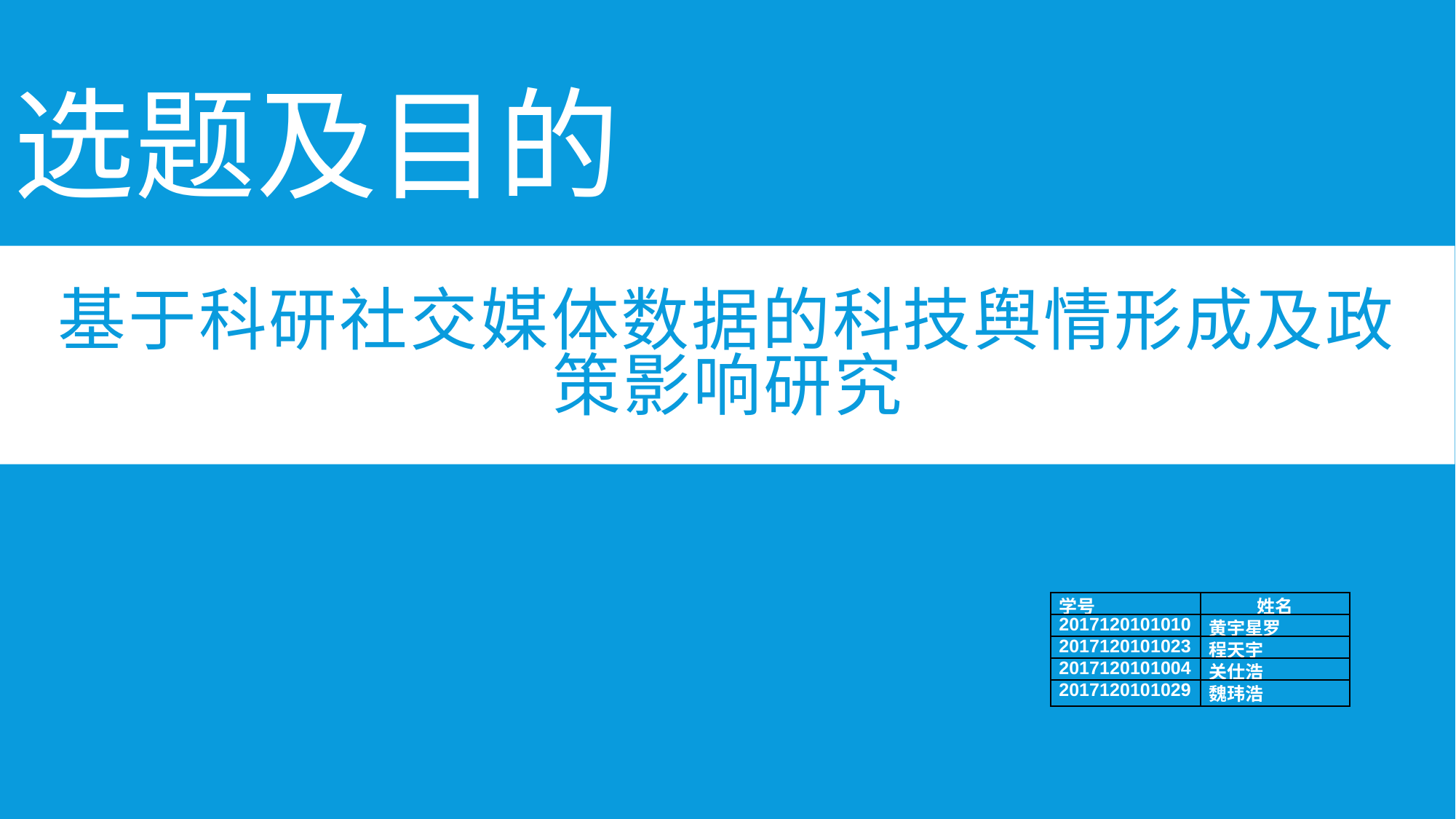

选题及目的
# 基于科研社交媒体数据的科技舆情形成及政策影响研究
| 学号 | 姓名 |
| --- | --- |
| 2017120101010 | 黄宇星罗 |
| 2017120101023 | 程天宇 |
| 2017120101004 | 关仕浩 |
| 2017120101029 | 魏玮浩 |